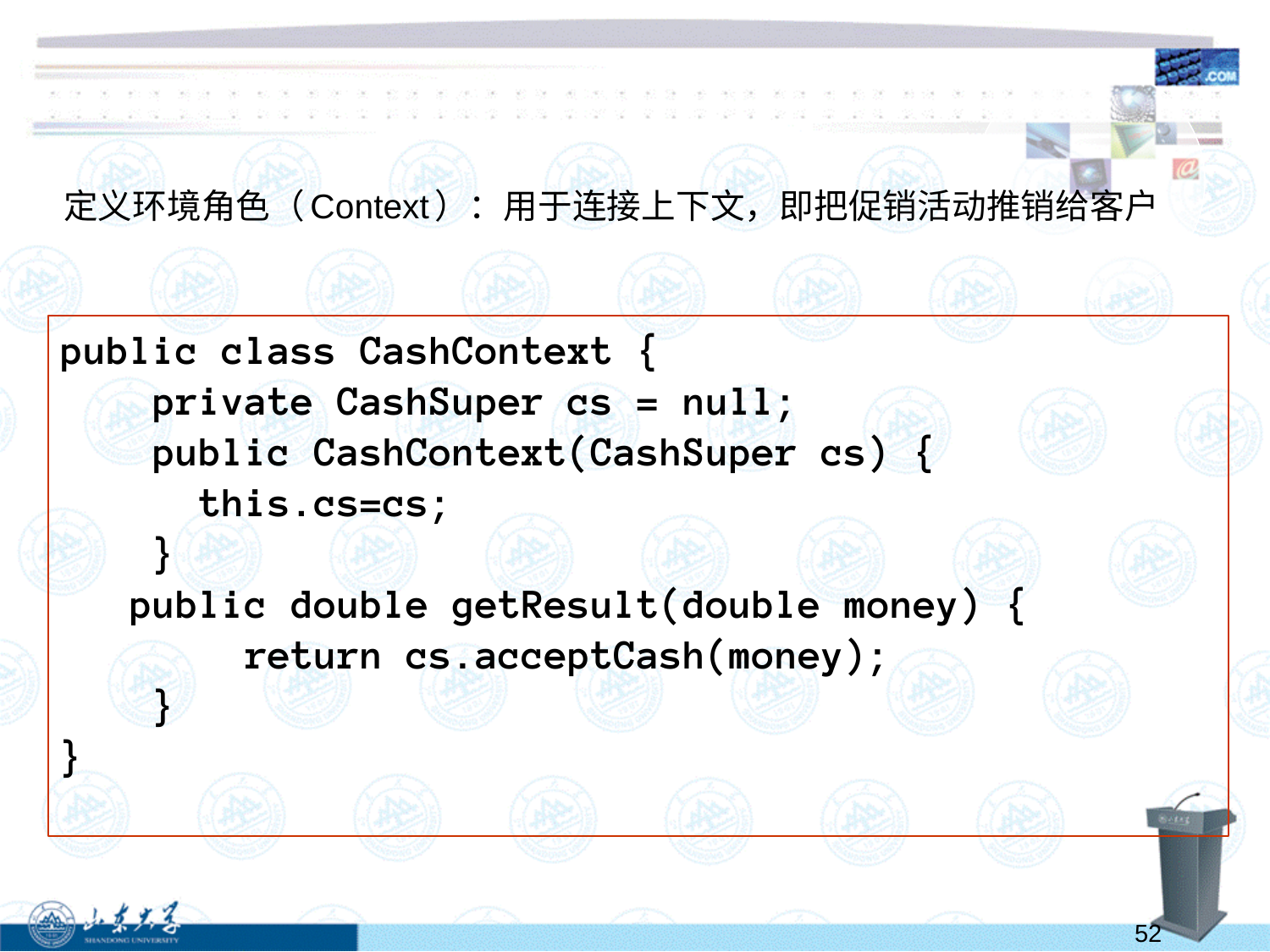

# 定义环境角色（Context）：用于连接上下文，即把促销活动推销给客户
public class CashContext {
    private CashSuper cs = null;
    public CashContext(CashSuper cs) {
      this.cs=cs;
    }
   public double getResult(double money) {
        return cs.acceptCash(money);
    }
}

52